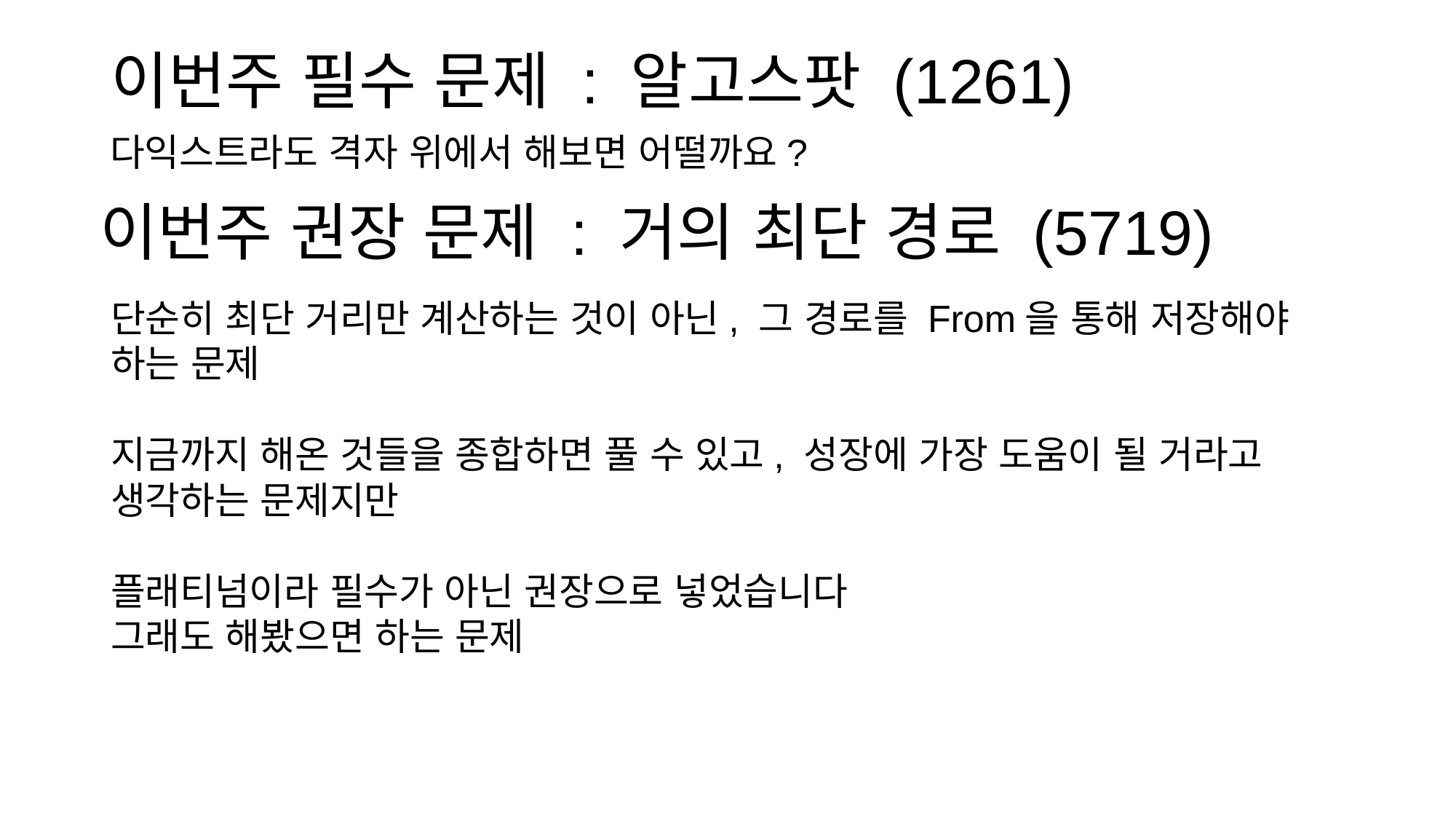

# 이번주 필수 문제 : 알고스팟 (1261)
다익스트라도 격자 위에서 해보면 어떨까요?
이번주 권장 문제 : 거의 최단 경로 (5719)
단순히 최단 거리만 계산하는 것이 아닌, 그 경로를 From을 통해 저장해야 하는 문제

지금까지 해온 것들을 종합하면 풀 수 있고, 성장에 가장 도움이 될 거라고 생각하는 문제지만

플래티넘이라 필수가 아닌 권장으로 넣었습니다
그래도 해봤으면 하는 문제